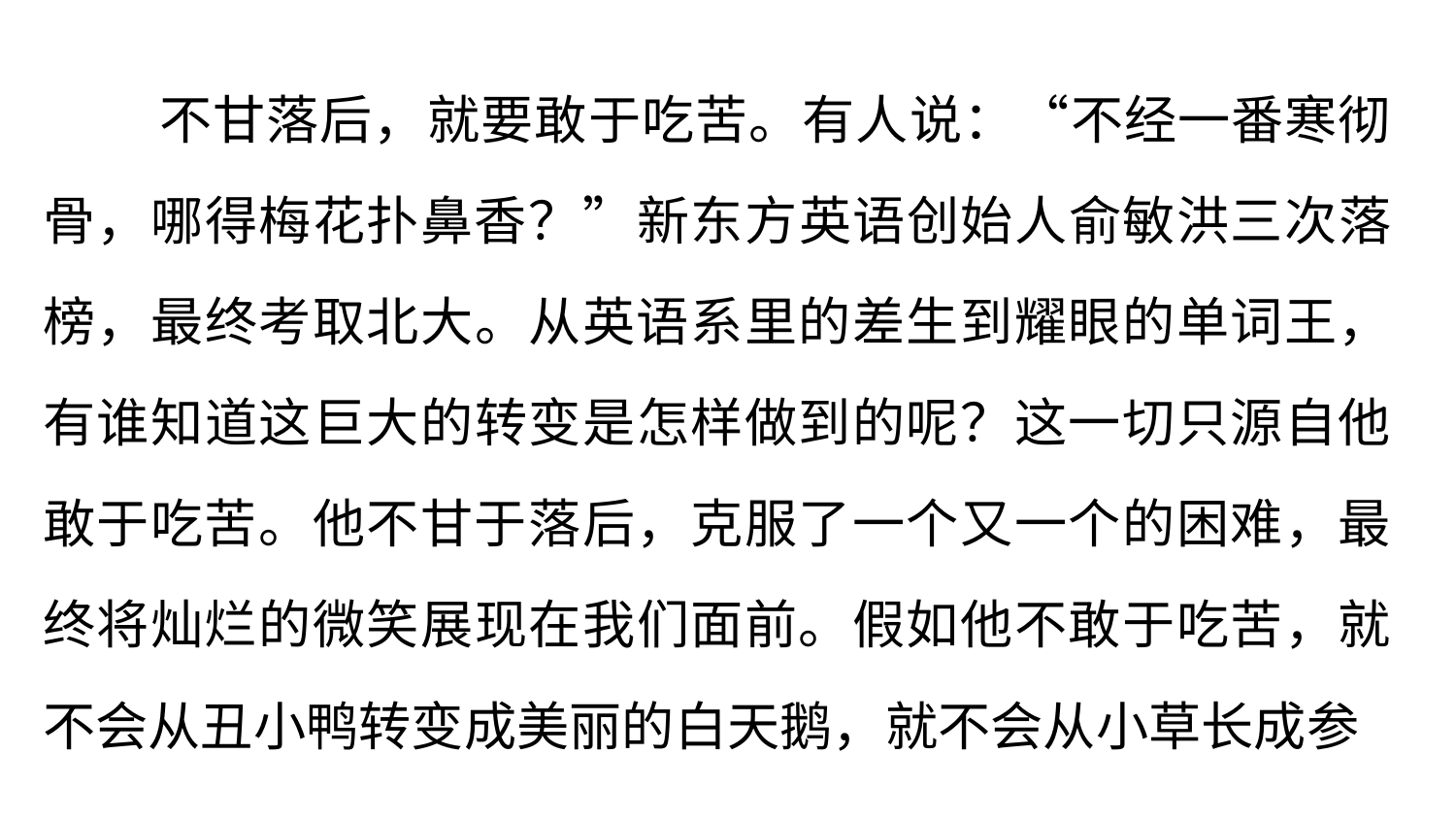

不甘落后，就要敢于吃苦。有人说：“不经一番寒彻骨，哪得梅花扑鼻香？”新东方英语创始人俞敏洪三次落榜，最终考取北大。从英语系里的差生到耀眼的单词王，有谁知道这巨大的转变是怎样做到的呢？这一切只源自他敢于吃苦。他不甘于落后，克服了一个又一个的困难，最终将灿烂的微笑展现在我们面前。假如他不敢于吃苦，就不会从丑小鸭转变成美丽的白天鹅，就不会从小草长成参